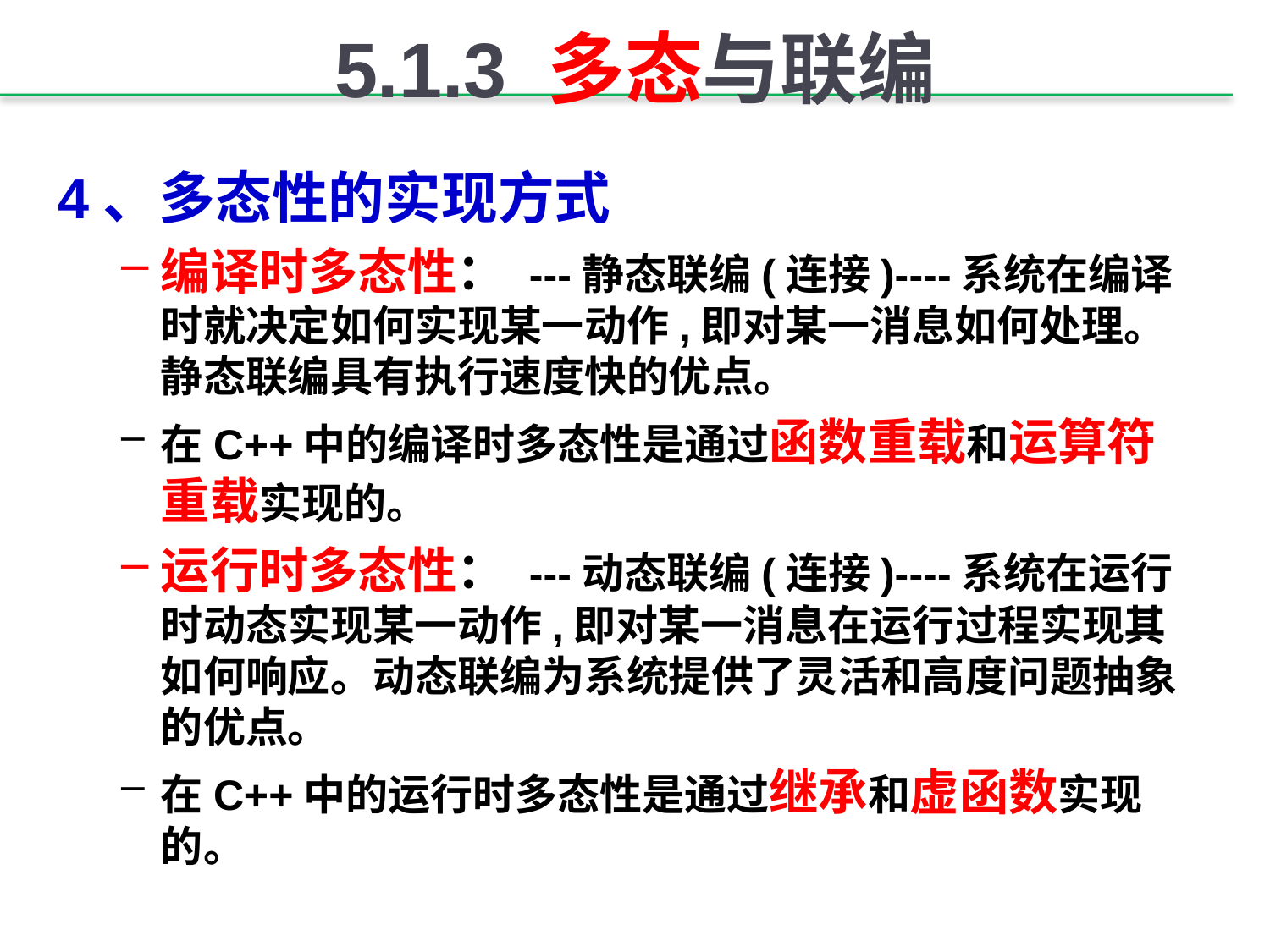

# 5.1.3 多态与联编
4、多态性的实现方式
编译时多态性： ---静态联编(连接)----系统在编译时就决定如何实现某一动作,即对某一消息如何处理。静态联编具有执行速度快的优点。
在C++中的编译时多态性是通过函数重载和运算符重载实现的。
运行时多态性： ---动态联编(连接)----系统在运行时动态实现某一动作,即对某一消息在运行过程实现其如何响应。动态联编为系统提供了灵活和高度问题抽象的优点。
在C++中的运行时多态性是通过继承和虚函数实现的。